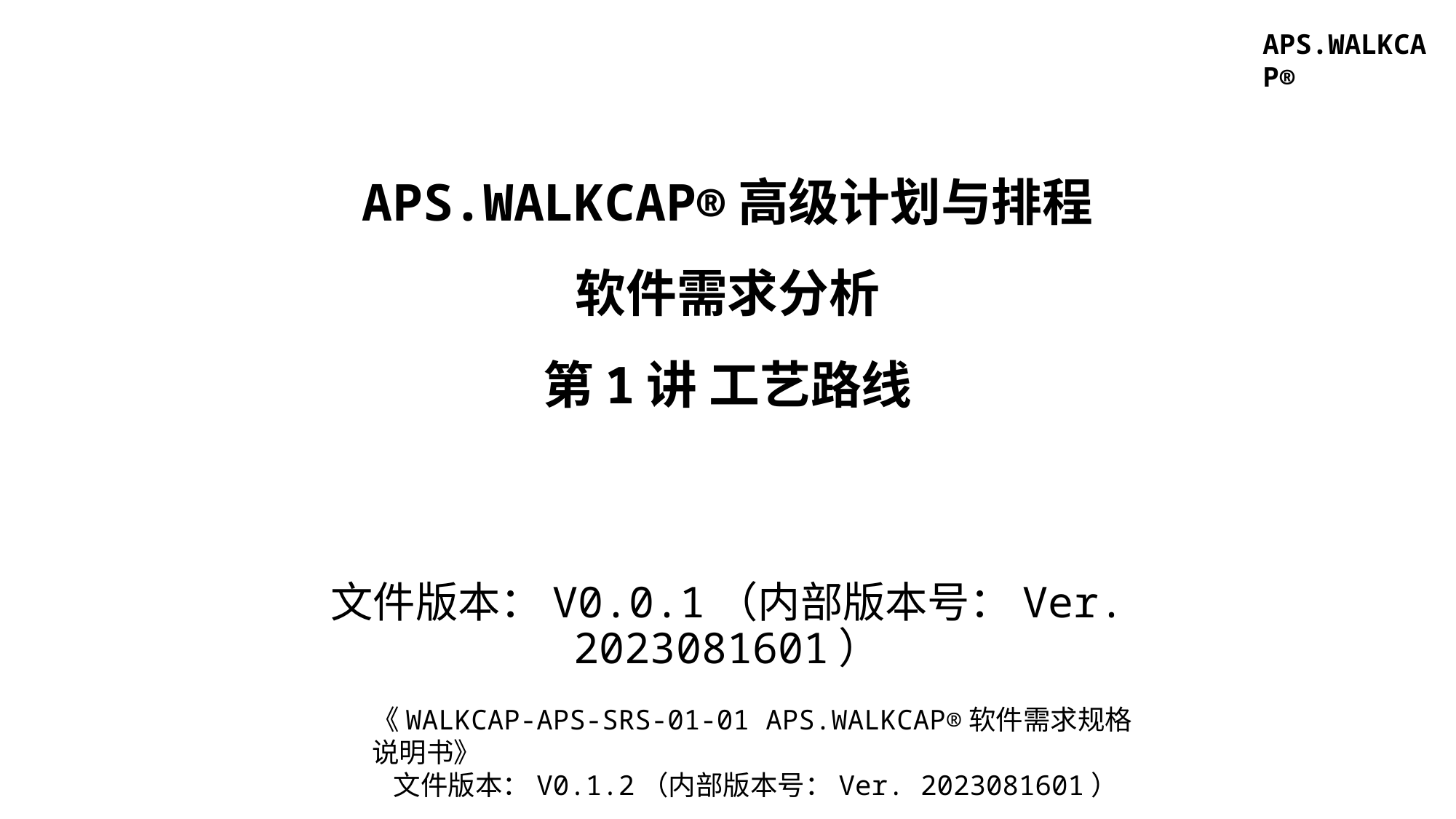

APS.WALKCAP®高级计划与排程
软件需求分析
第1讲 工艺路线

文件版本：V0.0.1（内部版本号：Ver. 2023081601）

《WALKCAP-APS-SRS-01-01 APS.WALKCAP®软件需求规格说明书》
文件版本：V0.1.2（内部版本号：Ver. 2023081601）